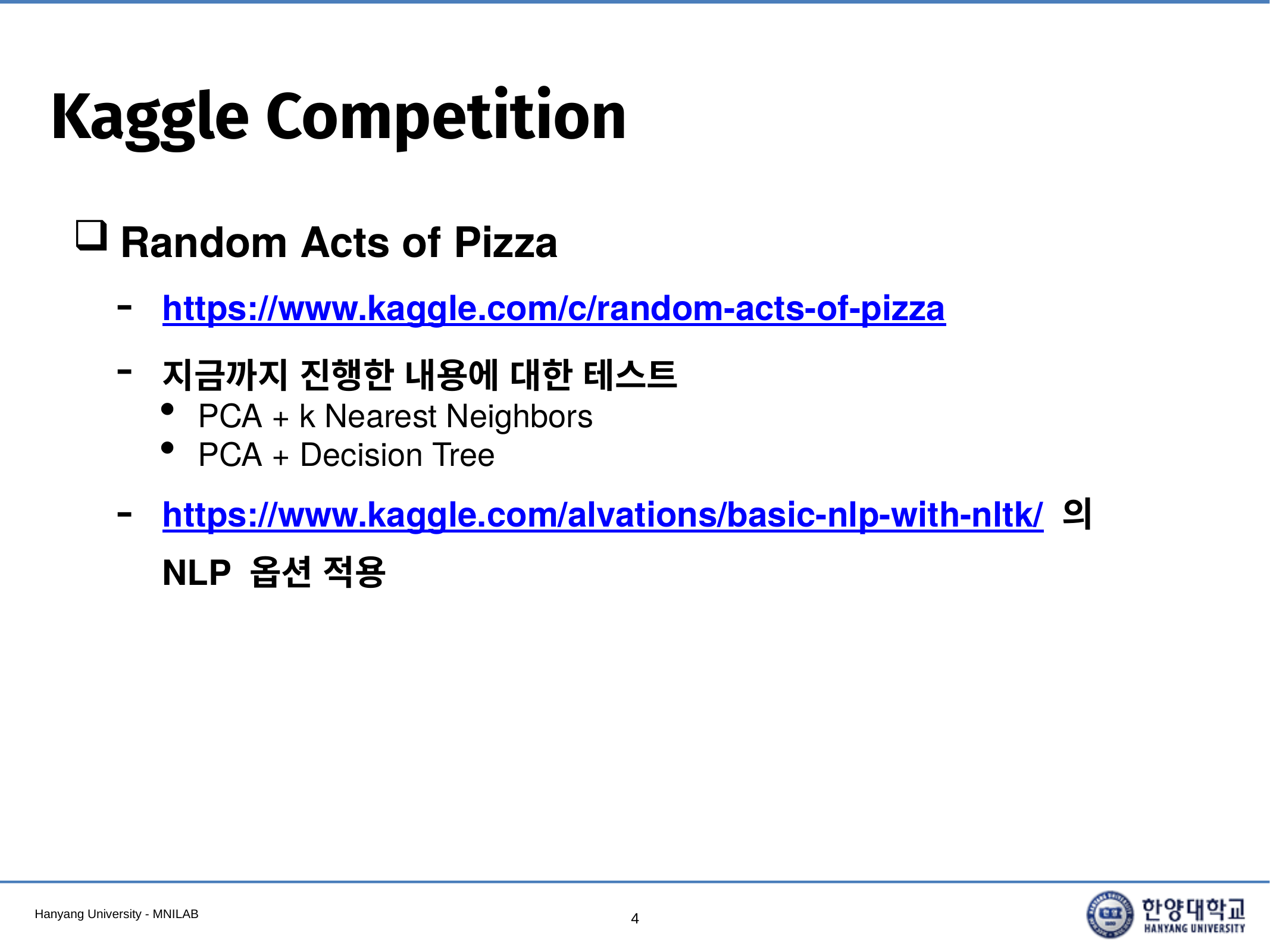

# Kaggle Competition
Random Acts of Pizza
https://www.kaggle.com/c/random-acts-of-pizza
지금까지 진행한 내용에 대한 테스트
PCA + k Nearest Neighbors
PCA + Decision Tree
https://www.kaggle.com/alvations/basic-nlp-with-nltk/ 의 NLP 옵션 적용

4